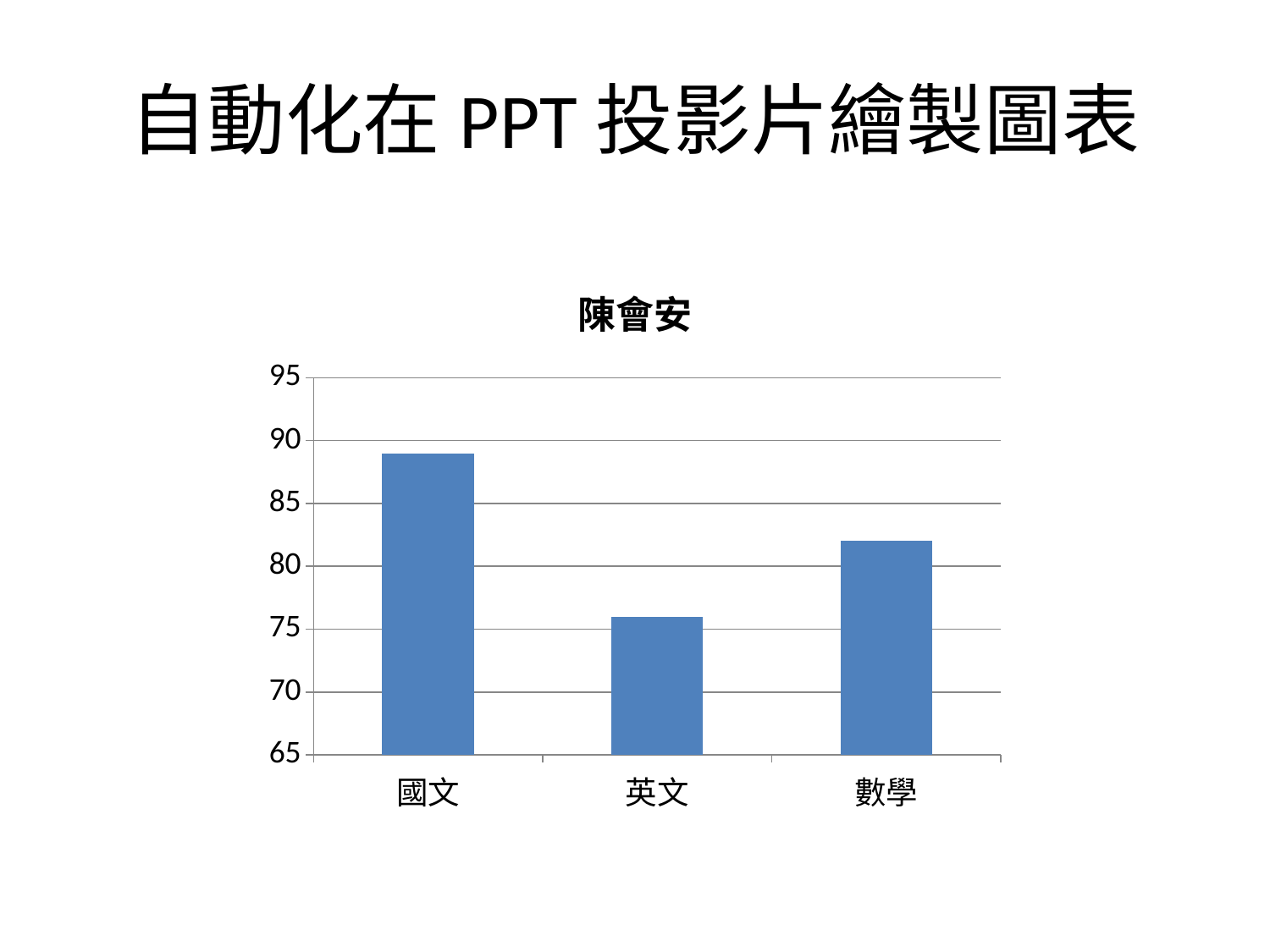

# 自動化在PPT投影片繪製圖表

### Chart

| Category | 陳會安 |
|---|---|
| 國文 | 89.0 |
| 英文 | 76.0 |
| 數學 | 82.0 |